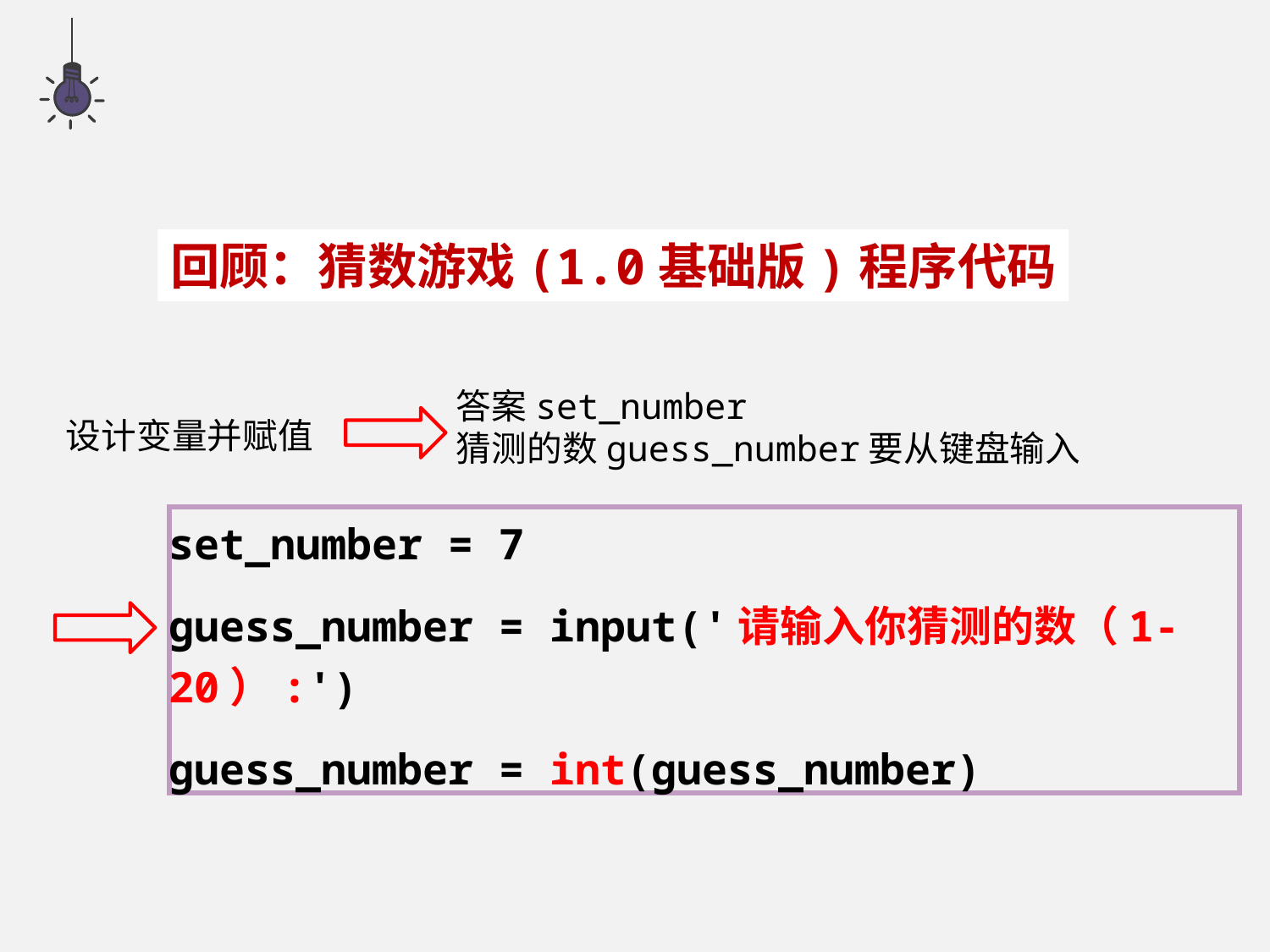

回顾：猜数游戏(1.0基础版)程序代码
答案set_number
猜测的数guess_number要从键盘输入
设计变量并赋值

set_number = 7
guess_number = input('请输入你猜测的数（1-20）:')
guess_number = int(guess_number)